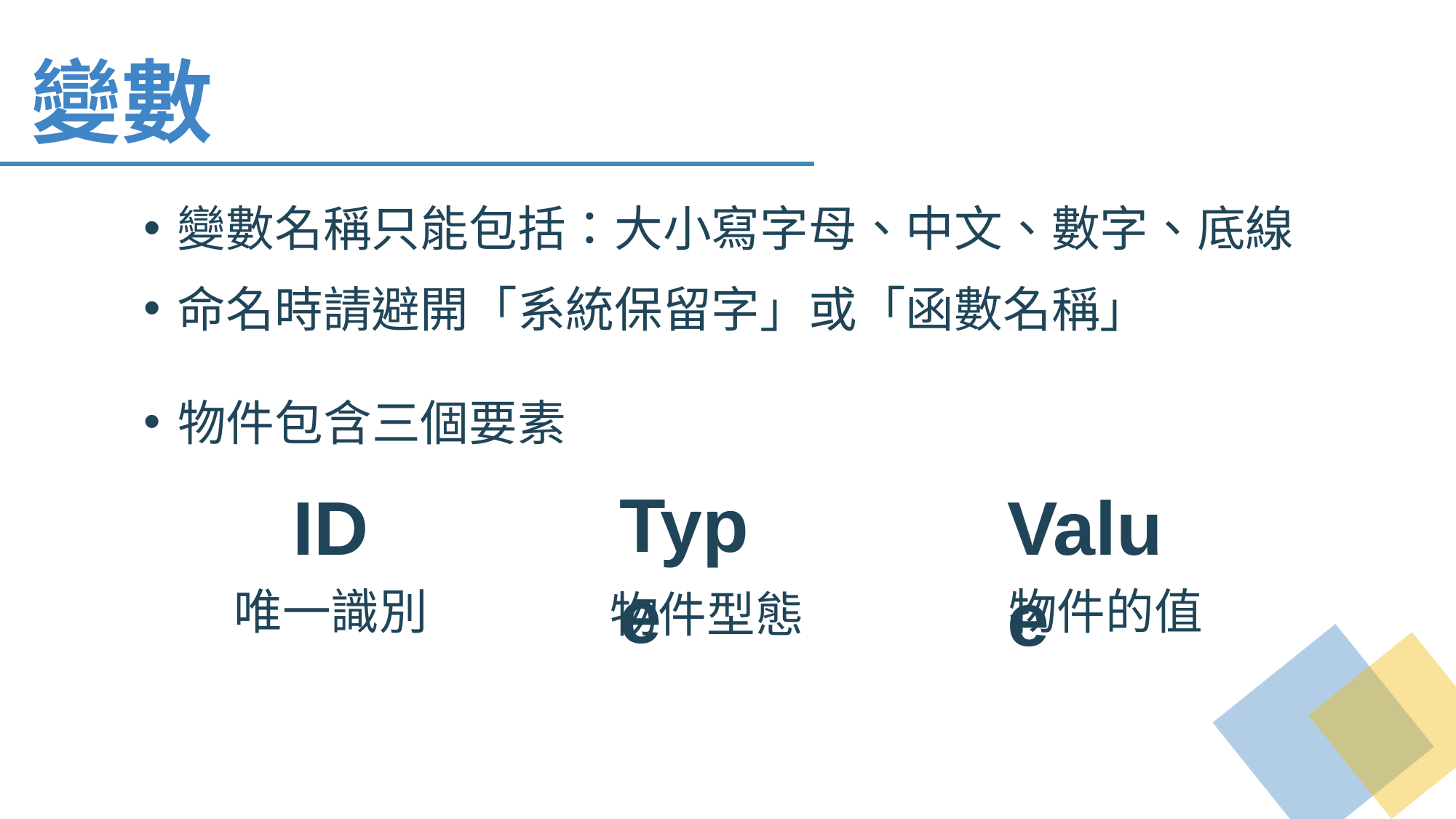

變數
變數名稱只能包括：大小寫字母、中文、數字、底線
命名時請避開「系統保留字」或「函數名稱」
物件包含三個要素
Type
物件型態
ID
唯一識別
Value
物件的值